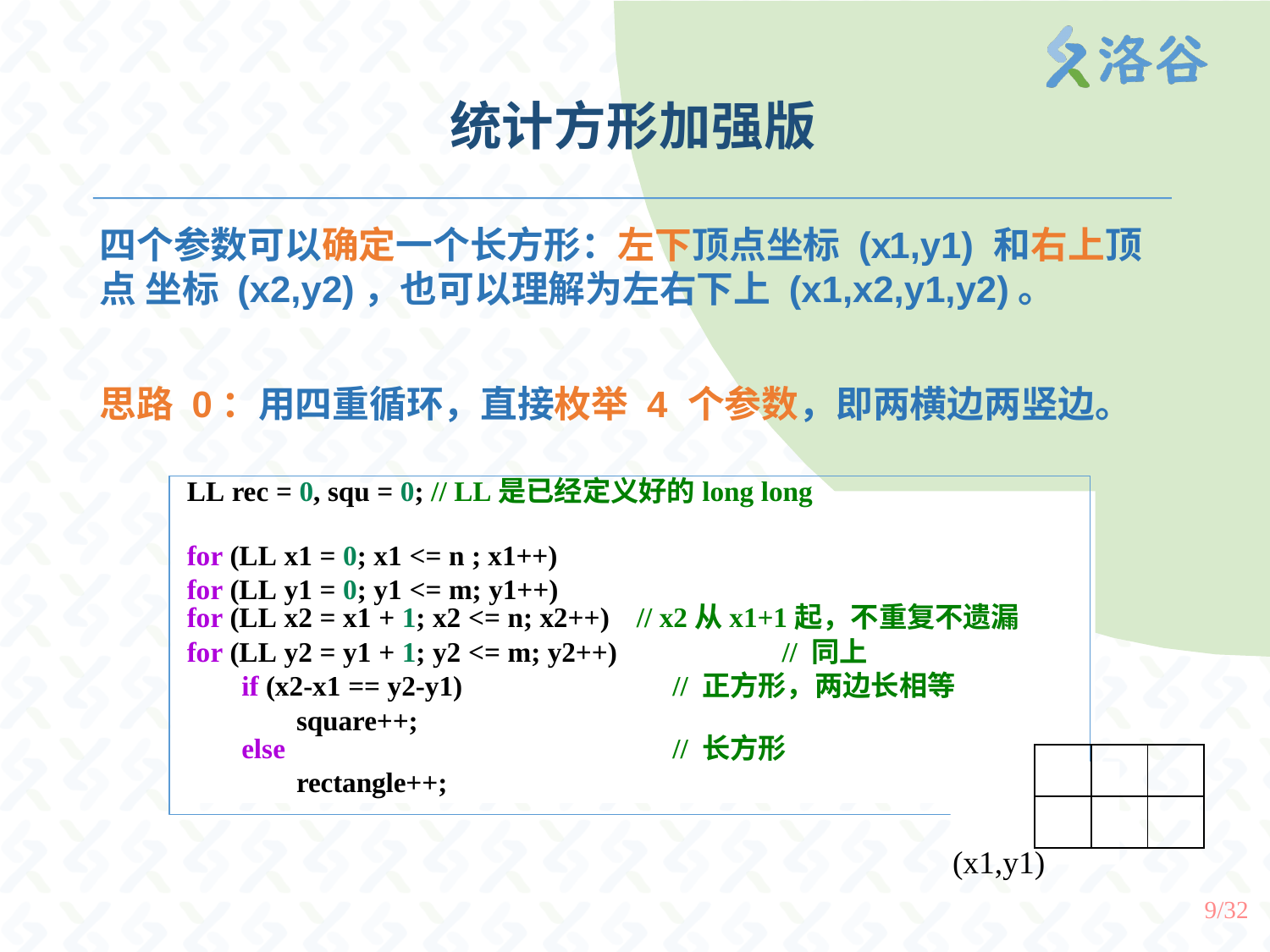

# 统计方形加强版

四个参数可以确定一个长方形：左下顶点坐标 (x1,y1) 和右上顶点 坐标 (x2,y2)，也可以理解为左右下上 (x1,x2,y1,y2)。

思路 0：用四重循环，直接枚举 4 个参数，即两横边两竖边。

LL rec = 0, squ = 0; // LL是已经定义好的long long

for (LL x1 = 0; x1 <= n ; x1++)
for (LL y1 = 0; y1 <= m; y1++)
for (LL x2 = x1 + 1; x2 <= n; x2++)    // x2从x1+1起，不重复不遗漏
for (LL y2 = y1 + 1; y2 <= m; y2++)	// 同上
if (x2-x1 == y2-y1)	// 正方形，两边长相等
square++;
else	// 长方形
rectangle++;

|  |  |  |
| --- | --- | --- |
|  |  |  |

(x1,y1)
9/32